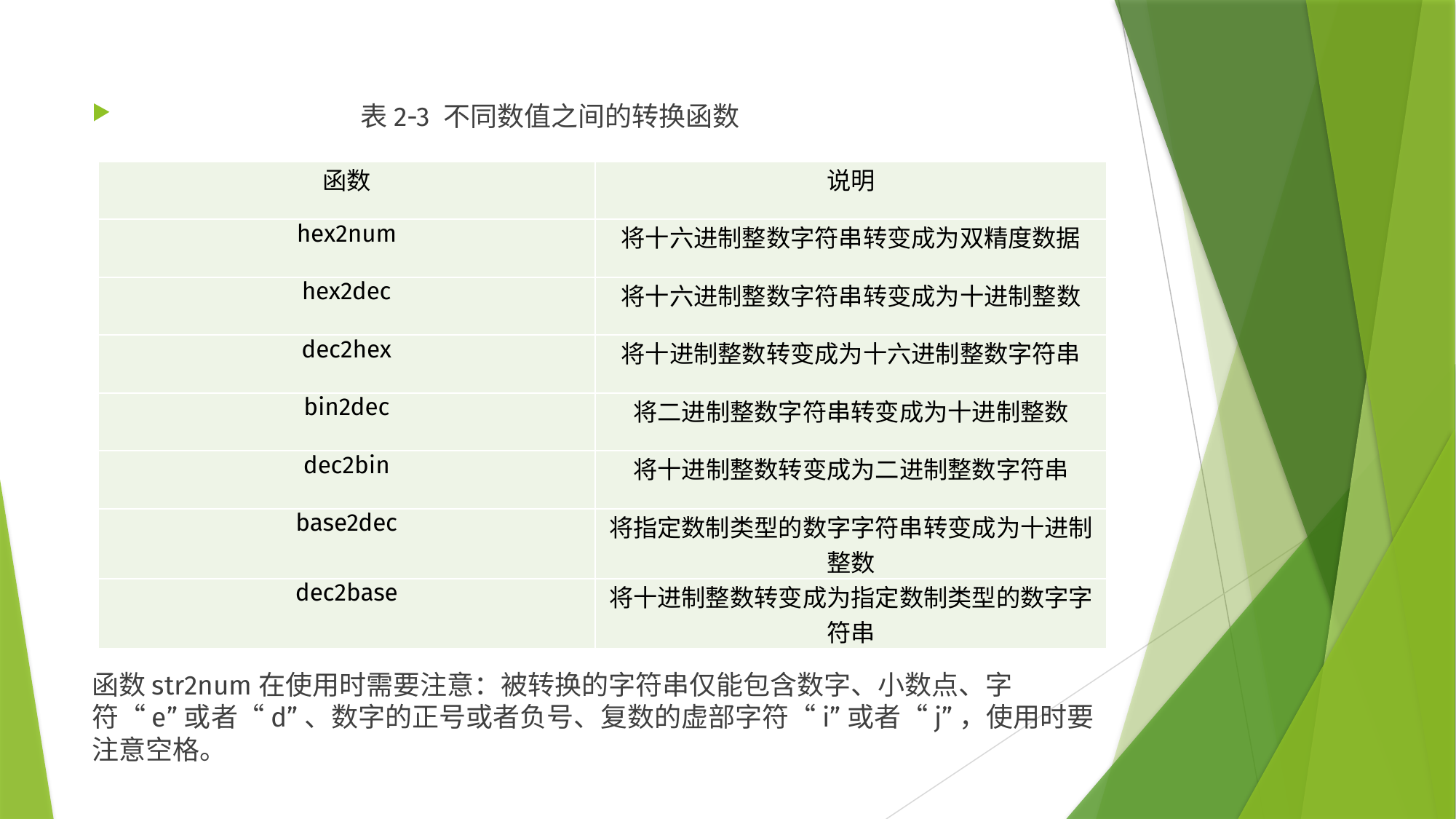

表2-3 不同数值之间的转换函数

函数str2num在使用时需要注意：被转换的字符串仅能包含数字、小数点、字符“e”或者“d”、数字的正号或者负号、复数的虚部字符“i”或者“j”，使用时要注意空格。

| 函数 | 说明 |
| --- | --- |
| hex2num | 将十六进制整数字符串转变成为双精度数据 |
| hex2dec | 将十六进制整数字符串转变成为十进制整数 |
| dec2hex | 将十进制整数转变成为十六进制整数字符串 |
| bin2dec | 将二进制整数字符串转变成为十进制整数 |
| dec2bin | 将十进制整数转变成为二进制整数字符串 |
| base2dec | 将指定数制类型的数字字符串转变成为十进制整数 |
| dec2base | 将十进制整数转变成为指定数制类型的数字字符串 |